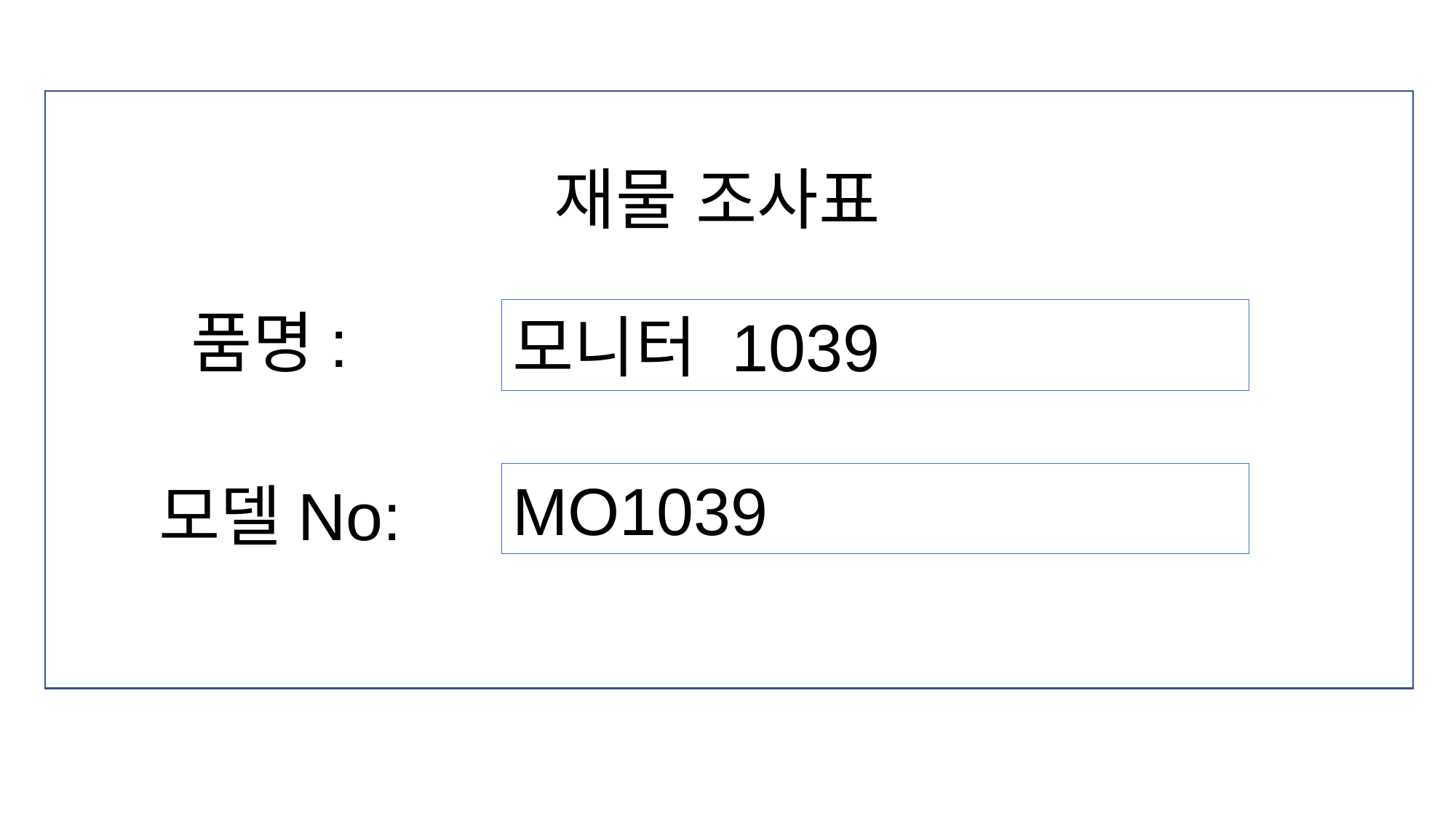

재물 조사표
품명:
모니터 1039
MO1039
모델No: